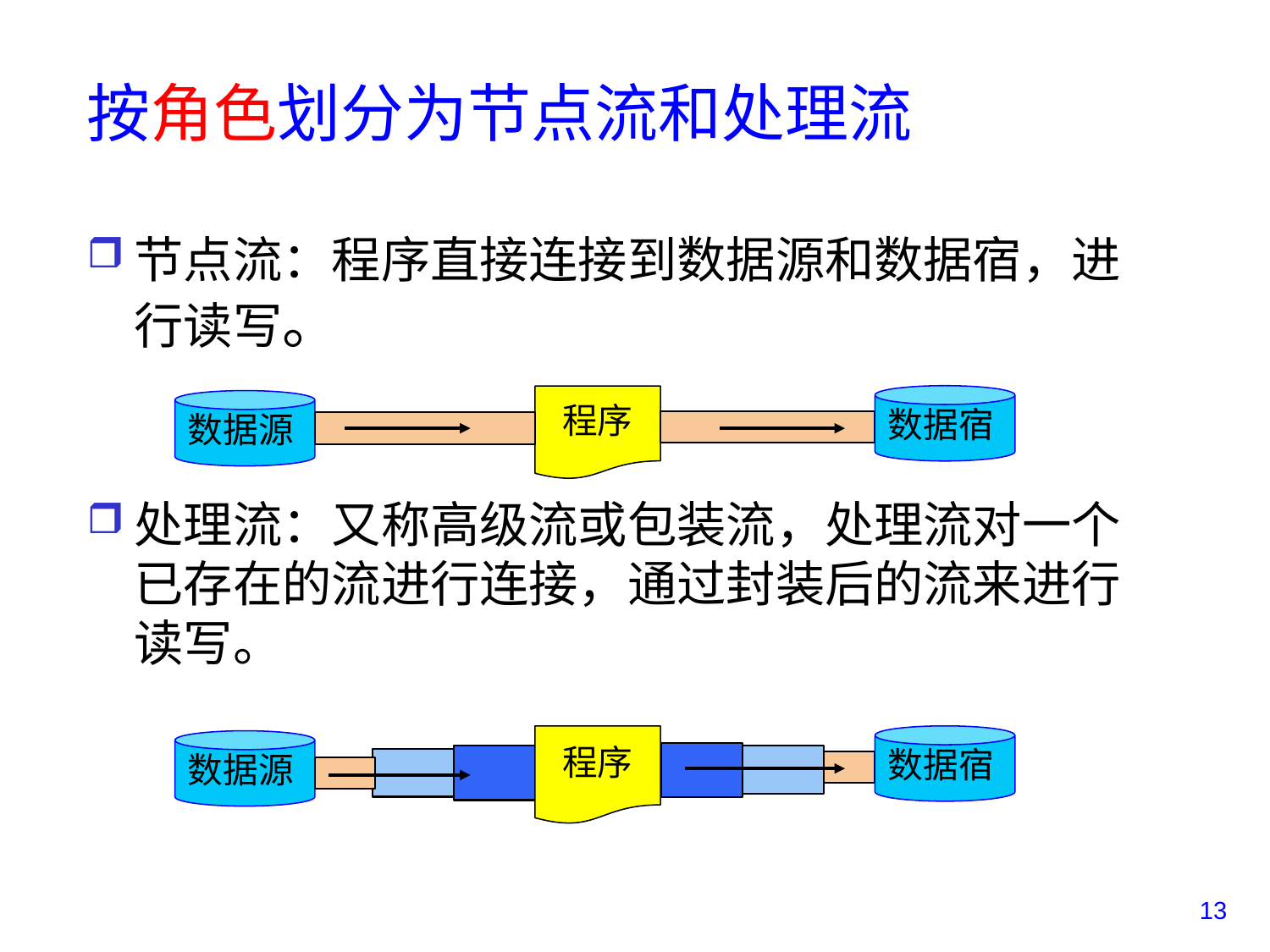

# 按角色划分为节点流和处理流
节点流：程序直接连接到数据源和数据宿，进行读写。

处理流：又称高级流或包装流，处理流对一个已存在的流进行连接，通过封装后的流来进行读写。
数据宿
程序
数据源

程序
数据宿
数据源

13